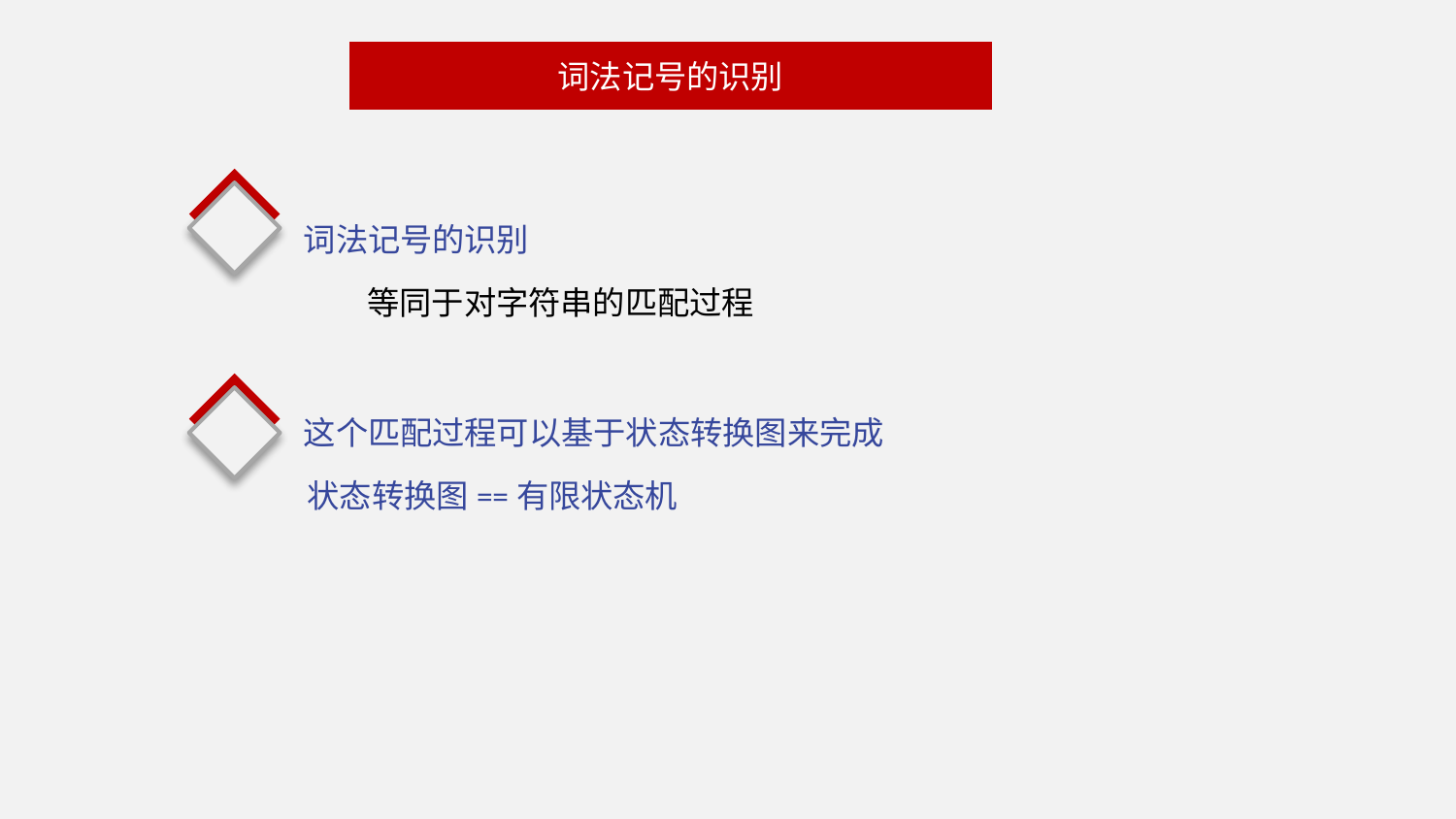

词法记号的识别

词法记号的识别
等同于对字符串的匹配过程

这个匹配过程可以基于状态转换图来完成
       状态转换图==有限状态机